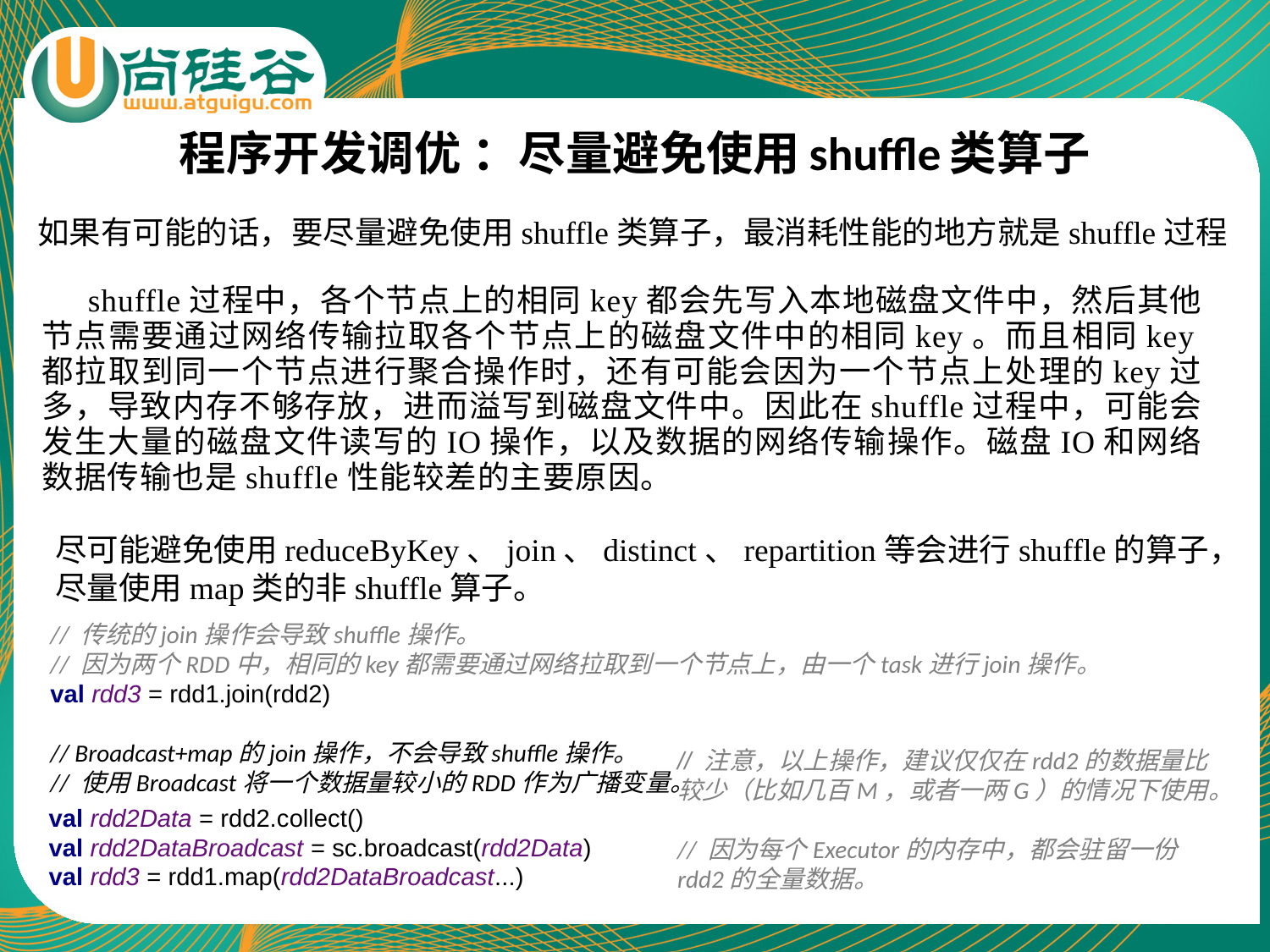

# 程序开发调优 ：尽量避免使用shuffle类算子
如果有可能的话，要尽量避免使用shuffle类算子，最消耗性能的地方就是shuffle过程
shuffle过程中，各个节点上的相同key都会先写入本地磁盘文件中，然后其他节点需要通过网络传输拉取各个节点上的磁盘文件中的相同key。而且相同key都拉取到同一个节点进行聚合操作时，还有可能会因为一个节点上处理的key过多，导致内存不够存放，进而溢写到磁盘文件中。因此在shuffle过程中，可能会发生大量的磁盘文件读写的IO操作，以及数据的网络传输操作。磁盘IO和网络数据传输也是shuffle性能较差的主要原因。
尽可能避免使用reduceByKey、join、distinct、repartition等会进行shuffle的算子，尽量使用map类的非shuffle算子。
// 传统的join操作会导致shuffle操作。
// 因为两个RDD中，相同的key都需要通过网络拉取到一个节点上，由一个task进行join操作。
val rdd3 = rdd1.join(rdd2)
// Broadcast+map的join操作，不会导致shuffle操作。
// 使用Broadcast将一个数据量较小的RDD作为广播变量。

// 注意，以上操作，建议仅仅在rdd2的数据量比较少（比如几百M，或者一两G）的情况下使用。
// 因为每个Executor的内存中，都会驻留一份rdd2的全量数据。
val rdd2Data = rdd2.collect()
val rdd2DataBroadcast = sc.broadcast(rdd2Data)
val rdd3 = rdd1.map(rdd2DataBroadcast...)